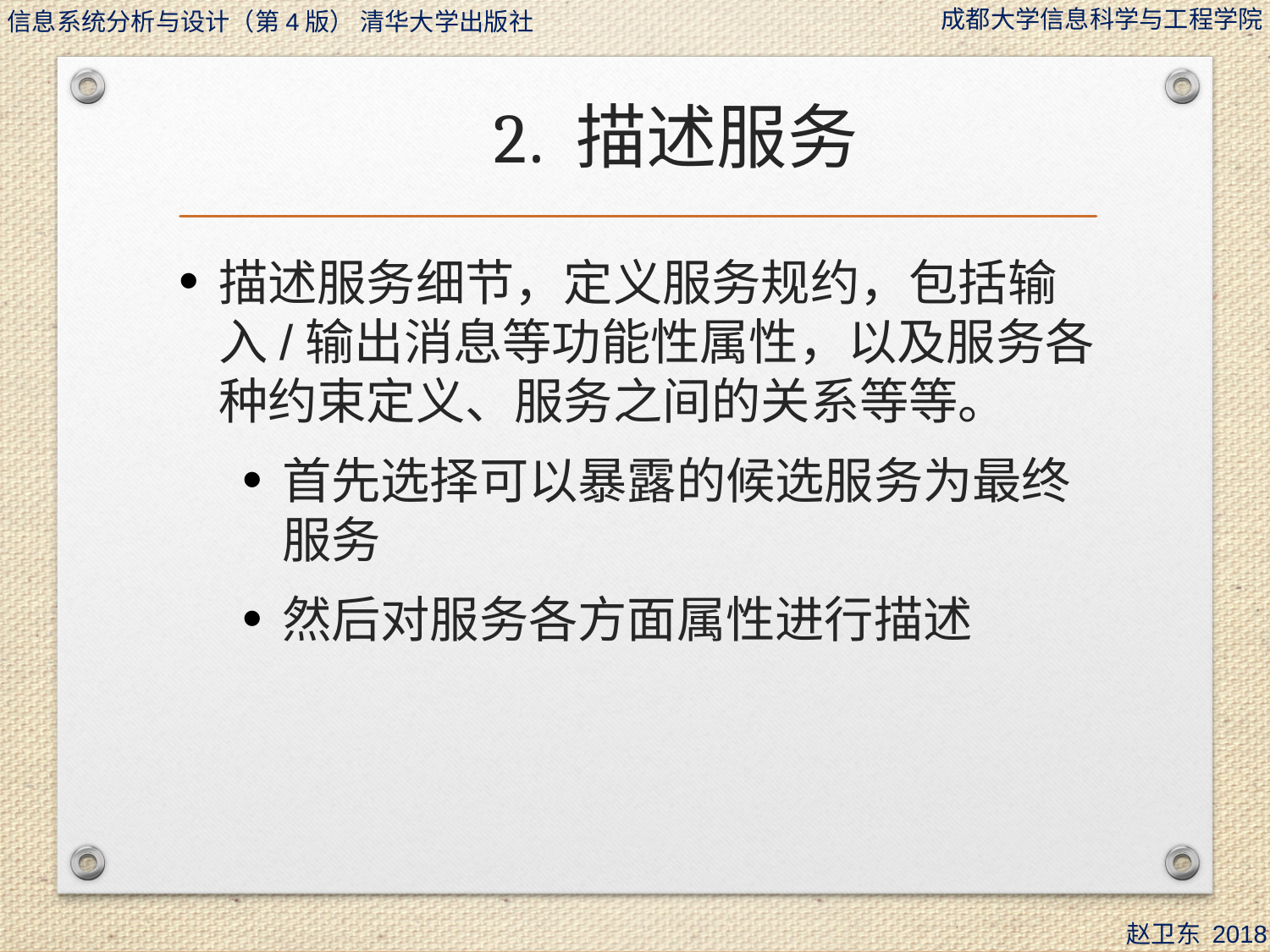

# 2. 描述服务
描述服务细节，定义服务规约，包括输入/输出消息等功能性属性，以及服务各种约束定义、服务之间的关系等等。
首先选择可以暴露的候选服务为最终服务
然后对服务各方面属性进行描述